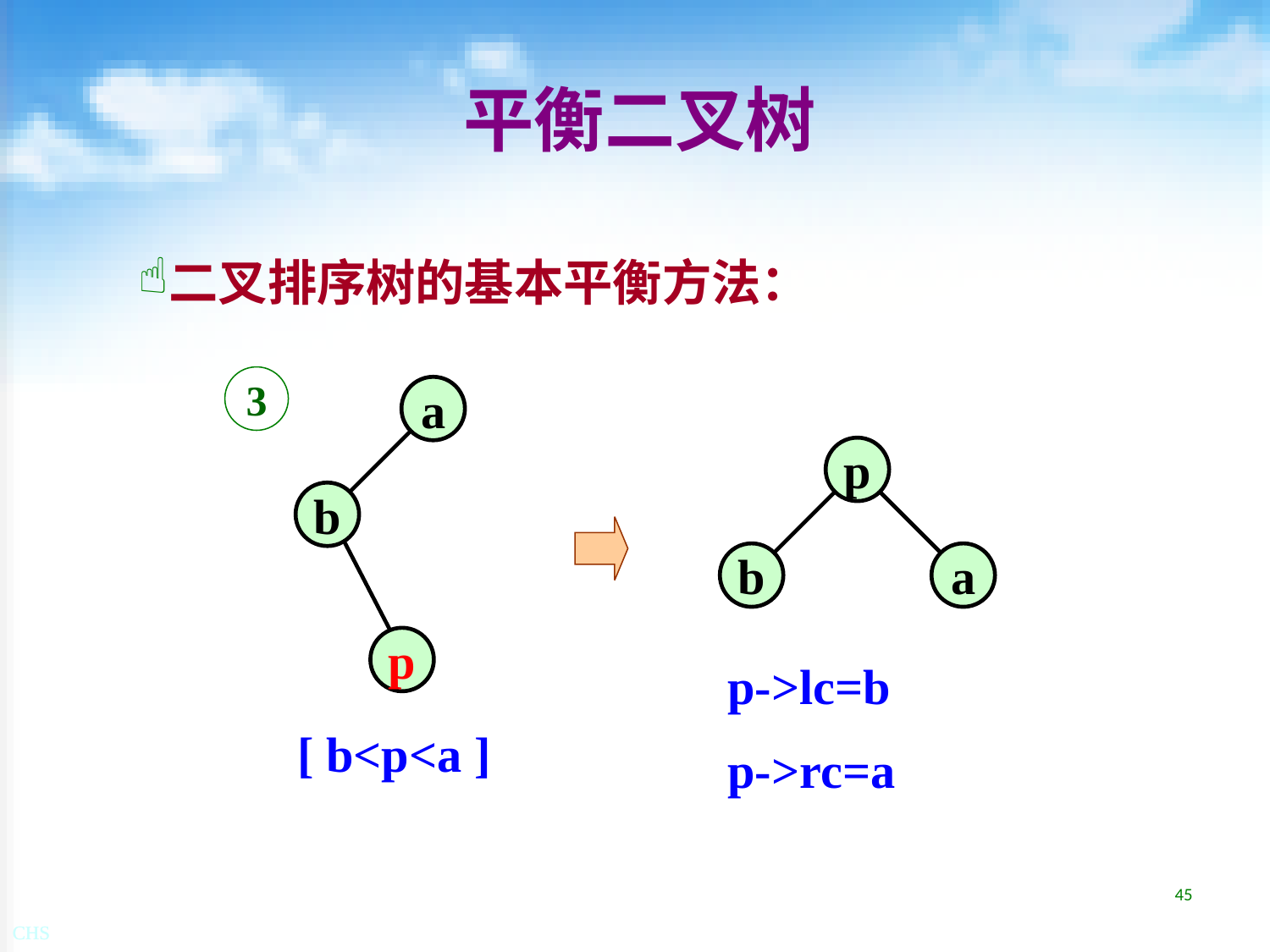

# 平衡二叉树
二叉排序树的基本平衡方法：
3
a

b

p
p

b
a

p->lc=b
p->rc=a
[ b<p<a ]
45